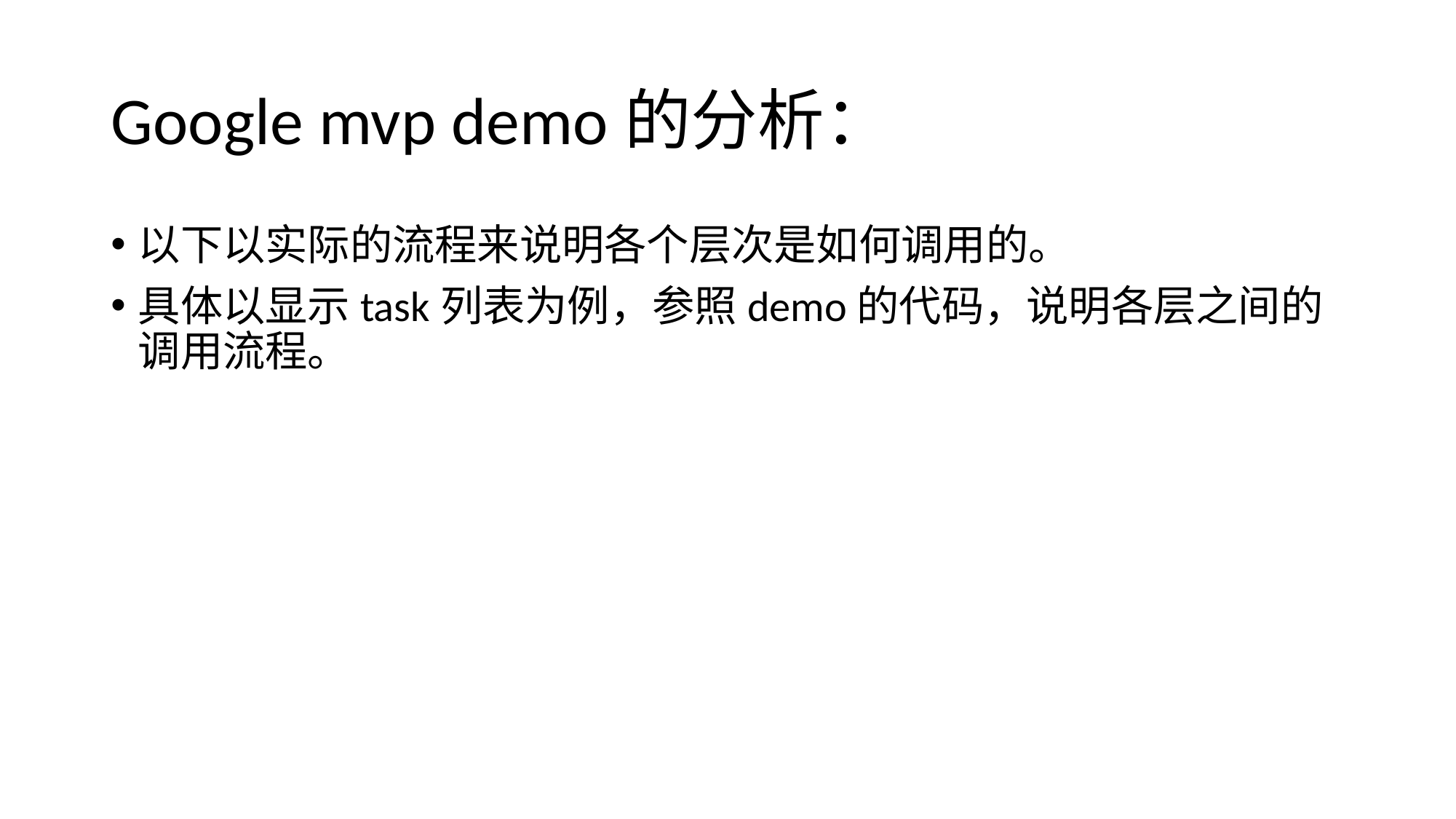

# Google mvp demo的分析：
以下以实际的流程来说明各个层次是如何调用的。
具体以显示task列表为例，参照demo的代码，说明各层之间的调用流程。